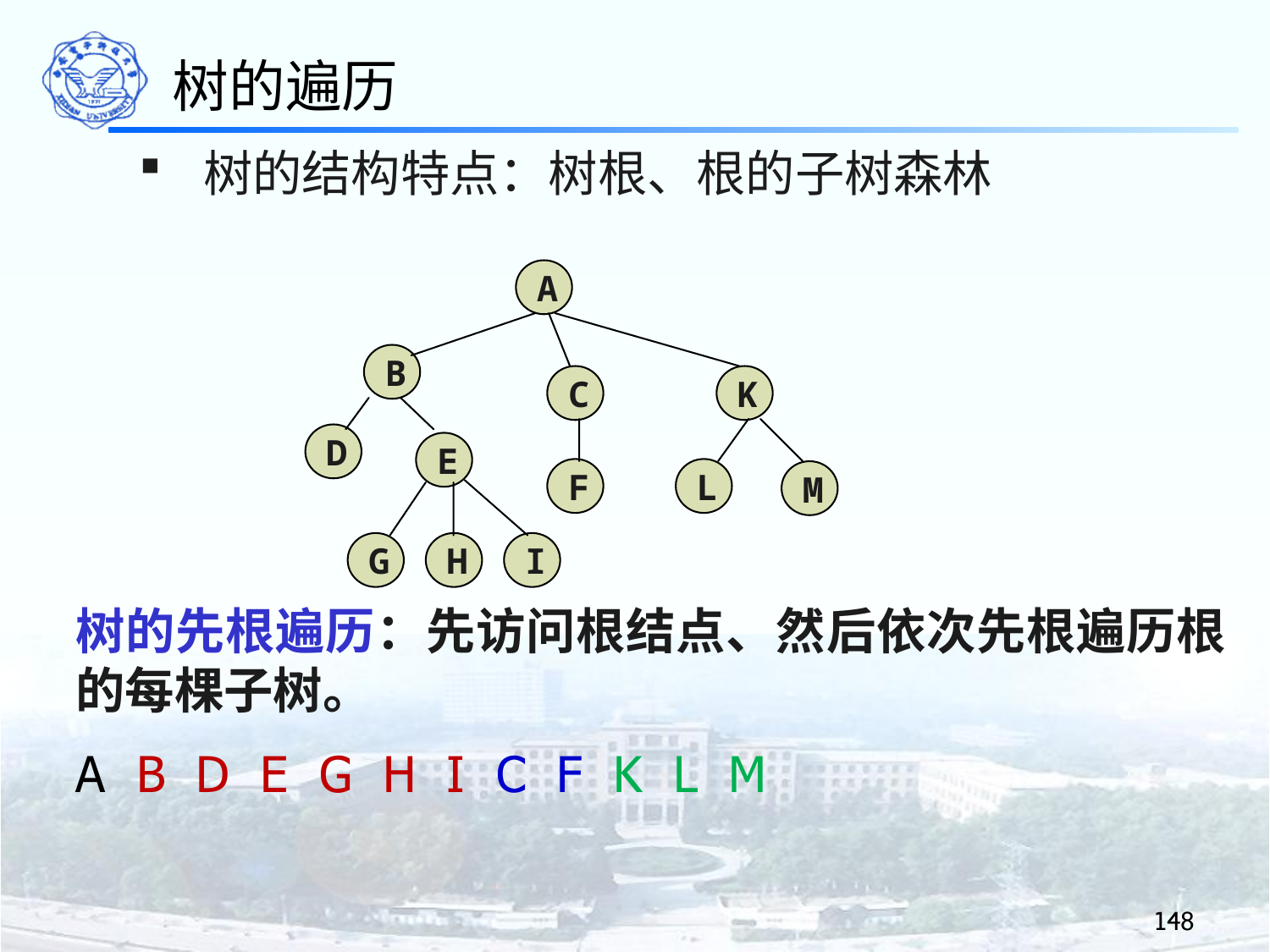

树的遍历
  树的结构特点：树根、根的子树森林

A

B

C

K

D

E

F

L

M

G

H

I
树的先根遍历：先访问根结点、然后依次先根遍历根的每棵子树。
A  B  D  E  G  H  I  C  F  K  L  M
148